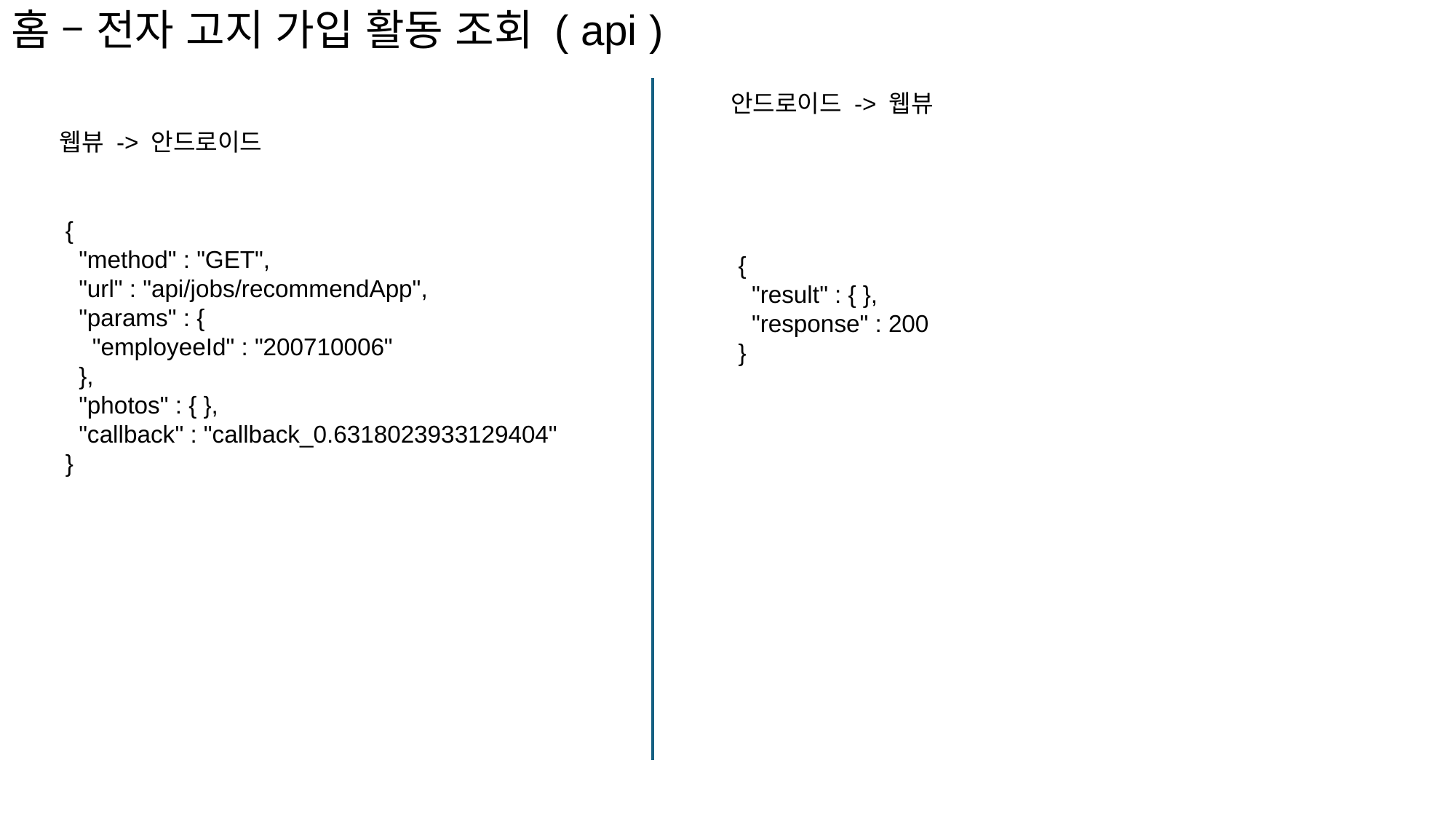

# 홈 – 전자 고지 가입 활동 조회 ( api )
안드로이드 -> 웹뷰
웹뷰 -> 안드로이드
{
  "method" : "GET",
  "url" : "api/jobs/recommendApp",
  "params" : {
    "employeeId" : "200710006"
  },
  "photos" : { },
  "callback" : "callback_0.6318023933129404"
}
{
  "result" : { },
  "response" : 200
}